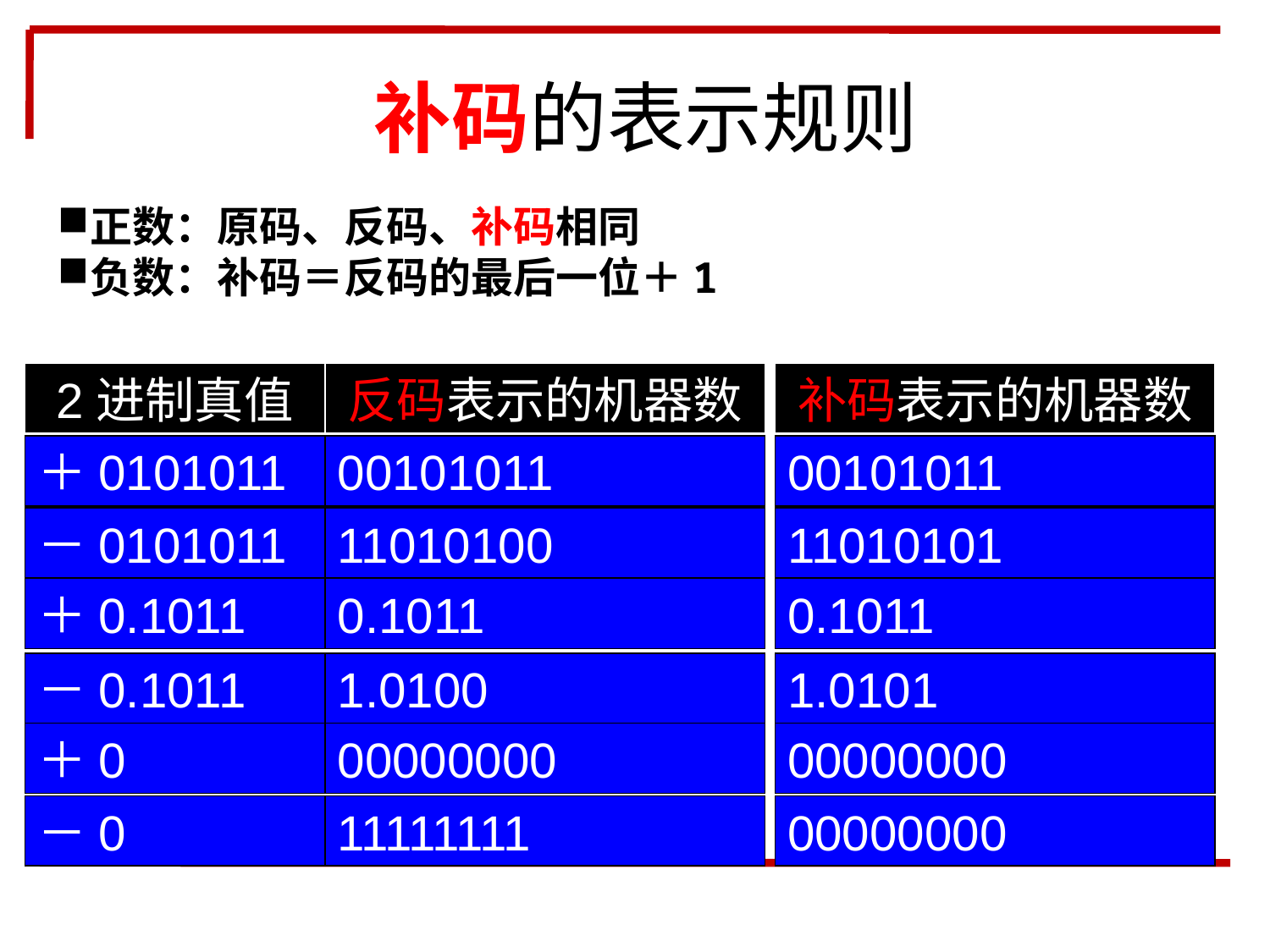

补码的表示规则
正数：原码、反码、补码相同
负数：补码＝反码的最后一位＋1
2进制真值
反码表示的机器数
补码表示的机器数
＋0101011
00101011
00101011
－0101011
11010100
11010101
＋0.1011
0.1011
0.1011
－0.1011
1.0100
1.0101
＋0
00000000
00000000
－0
11111111
00000000